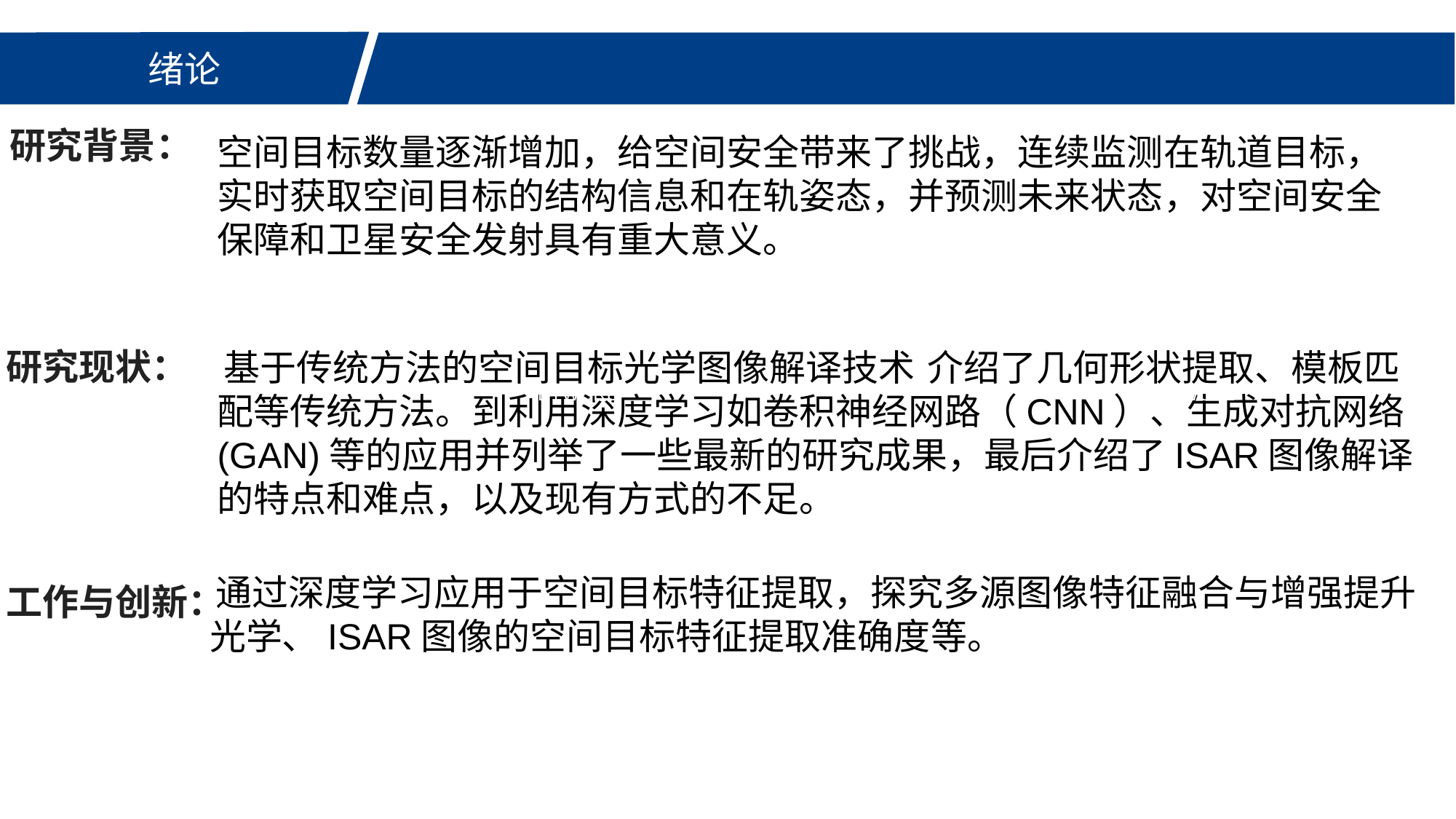

绪论

研究背景：
空间目标数量逐渐增加，给空间安全带来了挑战，连续监测在轨道目标，实时获取空间目标的结构信息和在轨姿态，并预测未来状态，对空间安全保障和卫星安全发射具有重大意义。

研究现状：
 基于传统方法的空间目标光学图像解译技术.介绍了几何形状提取、模板匹配等传统方法。到利用深度学习如卷积神经网路（CNN）、生成对抗网络(GAN)等的应用并列举了一些最新的研究成果，最后介绍了ISAR图像解译的特点和难点，以及现有方式的不足。
Click here to enter your text.Click here to enter your text.Click here to enter your text.Click here to enter your text.Click here to enter your text.Click here to enter your text.Click here to enter your text.Click here to enter your text.Click here to enter your text.Click here to enter your text.
研究KEYWORD
KEYWORD
KEYWORD
 通过深度学习应用于空间目标特征提取，探究多源图像特征融合与增强提升光学、ISAR图像的空间目标特征提取准确度等。Click here to enter your text.Click here to enter your text.Click here to enter your text.Click here to enter your text.Click here to enter your text.Click here to enter your text.Click here to enter your text.Click here to enter your text.Click here to enter your text.Click here to enter your text.
工作与创新：